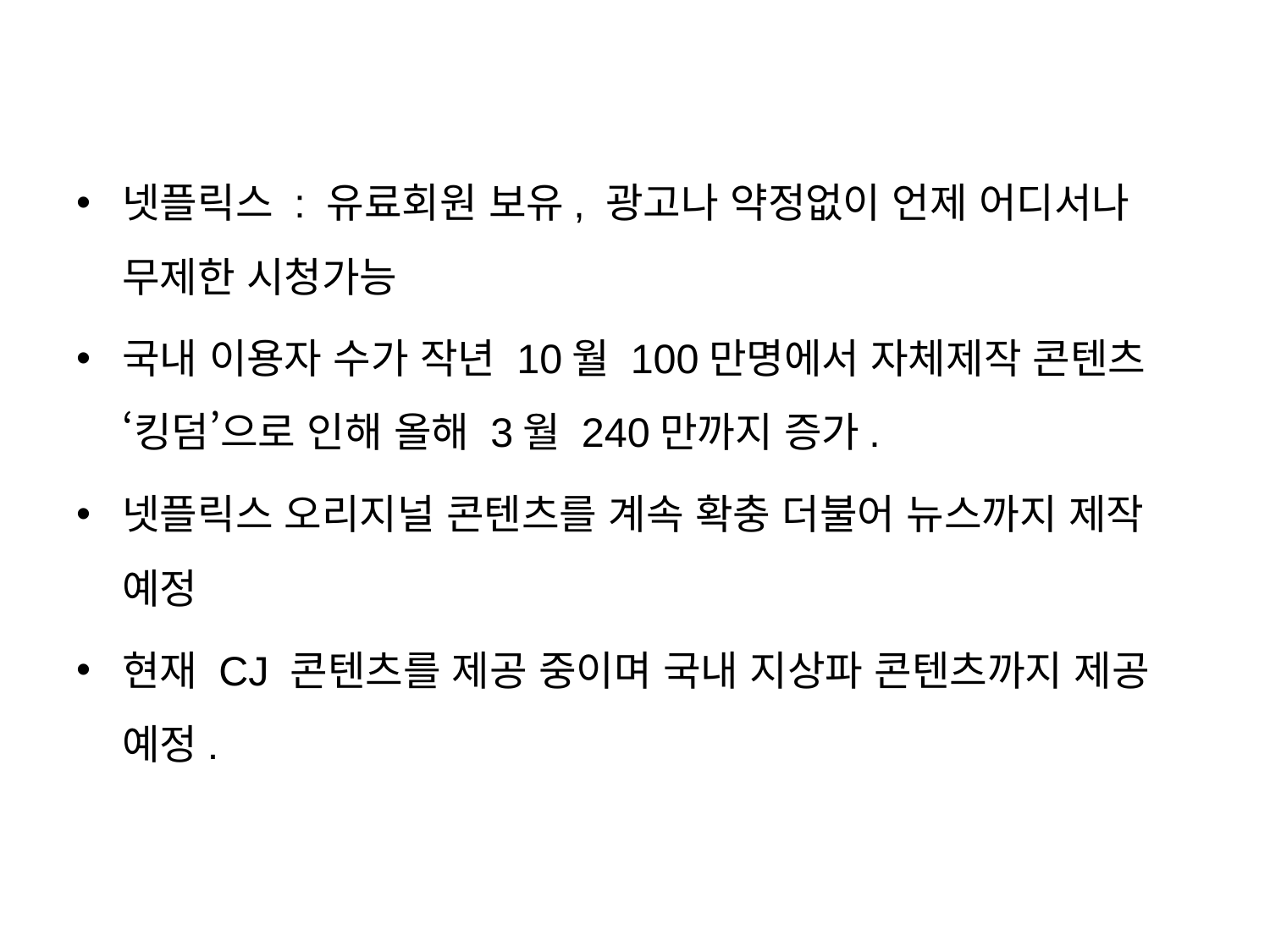

넷플릭스 : 유료회원 보유, 광고나 약정없이 언제 어디서나 무제한 시청가능
국내 이용자 수가 작년 10월 100만명에서 자체제작 콘텐츠 ‘킹덤’으로 인해 올해 3월 240만까지 증가.
넷플릭스 오리지널 콘텐츠를 계속 확충 더불어 뉴스까지 제작 예정
현재 CJ 콘텐츠를 제공 중이며 국내 지상파 콘텐츠까지 제공 예정.